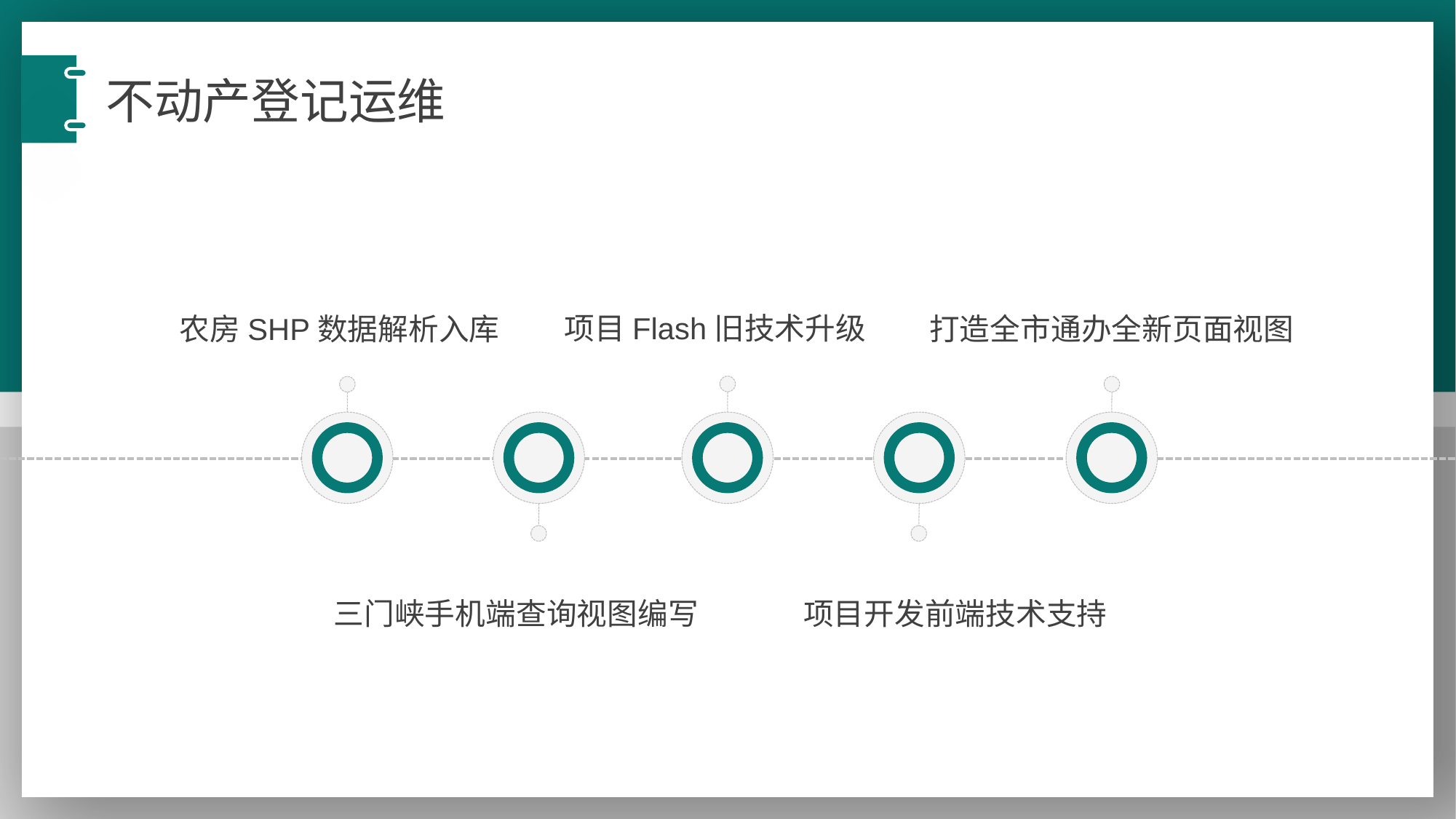

不动产登记运维

项目Flash旧技术升级
打造全市通办全新页面视图
农房SHP数据解析入库

三门峡手机端查询视图编写
项目开发前端技术支持